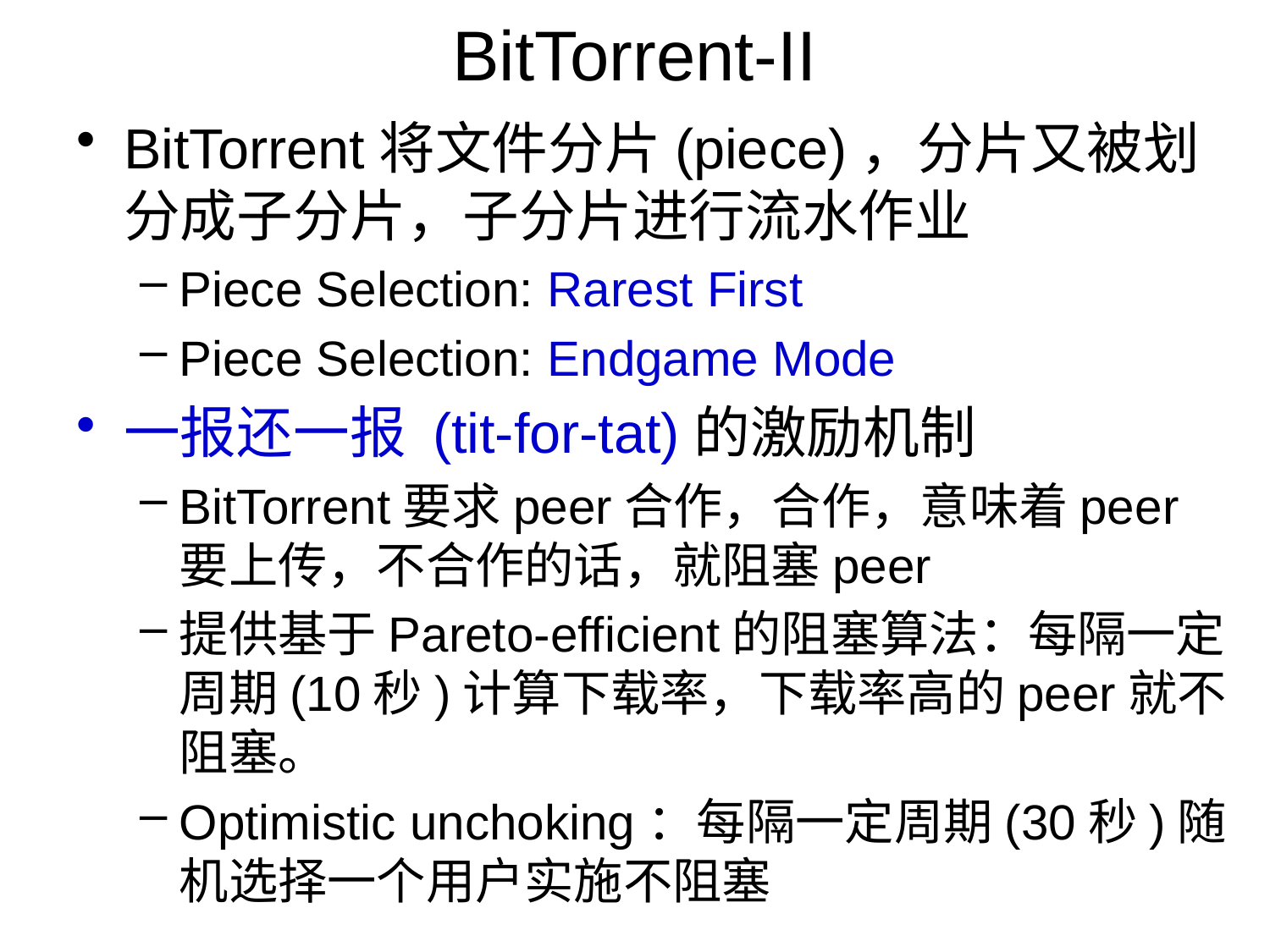

# BitTorrent-II
BitTorrent将文件分片(piece)，分片又被划分成子分片，子分片进行流水作业
Piece Selection: Rarest First
Piece Selection: Endgame Mode
一报还一报 (tit-for-tat)的激励机制
BitTorrent要求peer合作，合作，意味着peer要上传，不合作的话，就阻塞peer
提供基于Pareto-efficient的阻塞算法：每隔一定周期(10秒)计算下载率，下载率高的peer就不阻塞。
Optimistic unchoking：每隔一定周期(30秒)随机选择一个用户实施不阻塞